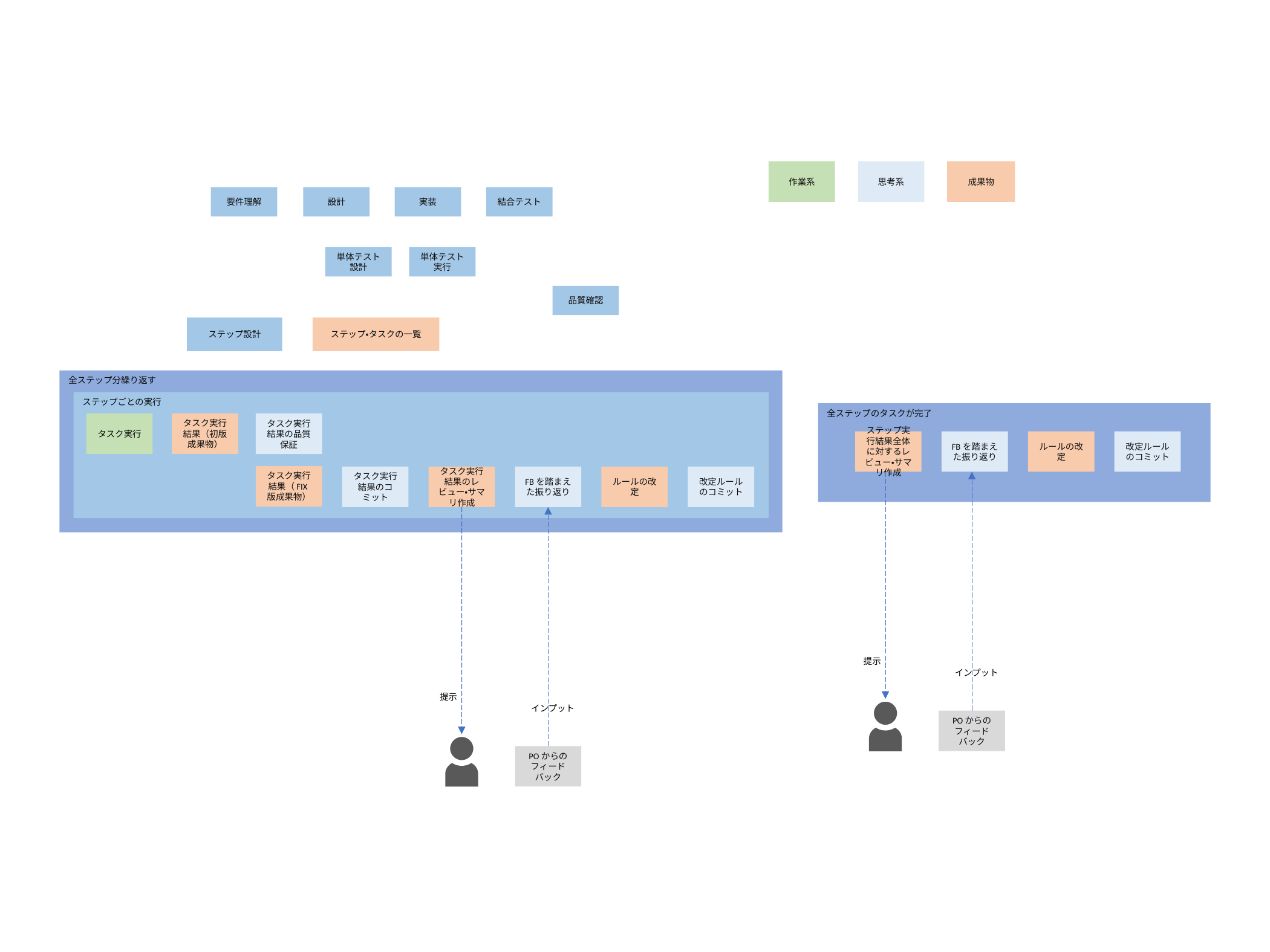

作業系
思考系
成果物
結合テスト
要件理解
設計
実装
単体テスト設計
単体テスト実行
品質確認
ステップ設計
ステップ・タスクの一覧
全ステップ分繰り返す
ステップごとの実行
全ステップのタスクが完了
タスク実行結果（初版成果物）
タスク実行
タスク実行結果の品質保証
ステップ実行結果全体に対するレビュー・サマリ作成
FBを踏まえた振り返り
ルールの改定
改定ルールのコミット
タスク実行結果（FIX版成果物）
タスク実行結果のコミット
タスク実行結果のレビュー・サマリ作成
FBを踏まえた振り返り
ルールの改定
改定ルールのコミット
提示
インプット
提示
インプット

POからのフィードバック

POからのフィードバック